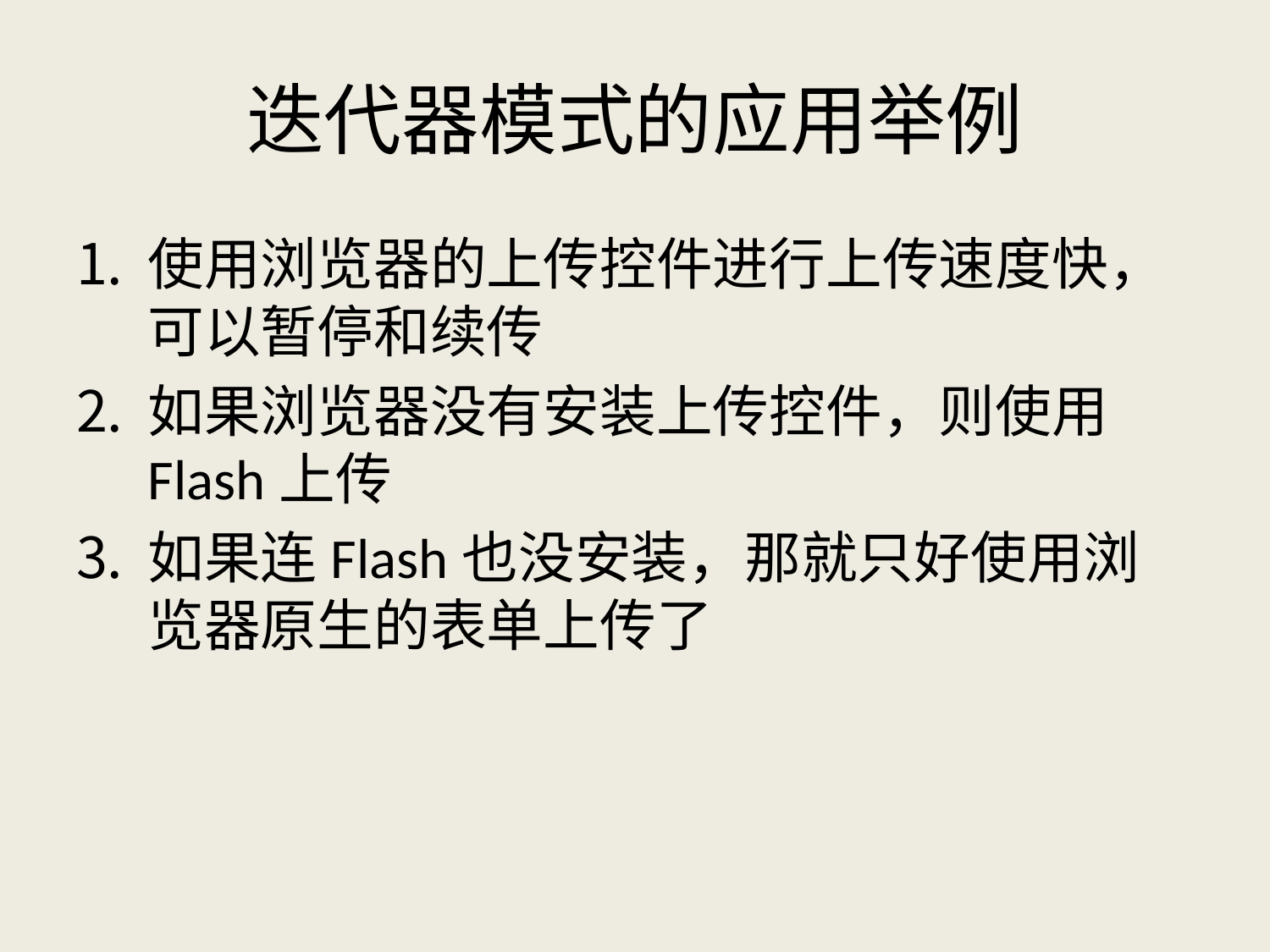

# 迭代器模式的应用举例
使用浏览器的上传控件进行上传速度快，可以暂停和续传
如果浏览器没有安装上传控件，则使用Flash上传
如果连Flash也没安装，那就只好使用浏览器原生的表单上传了